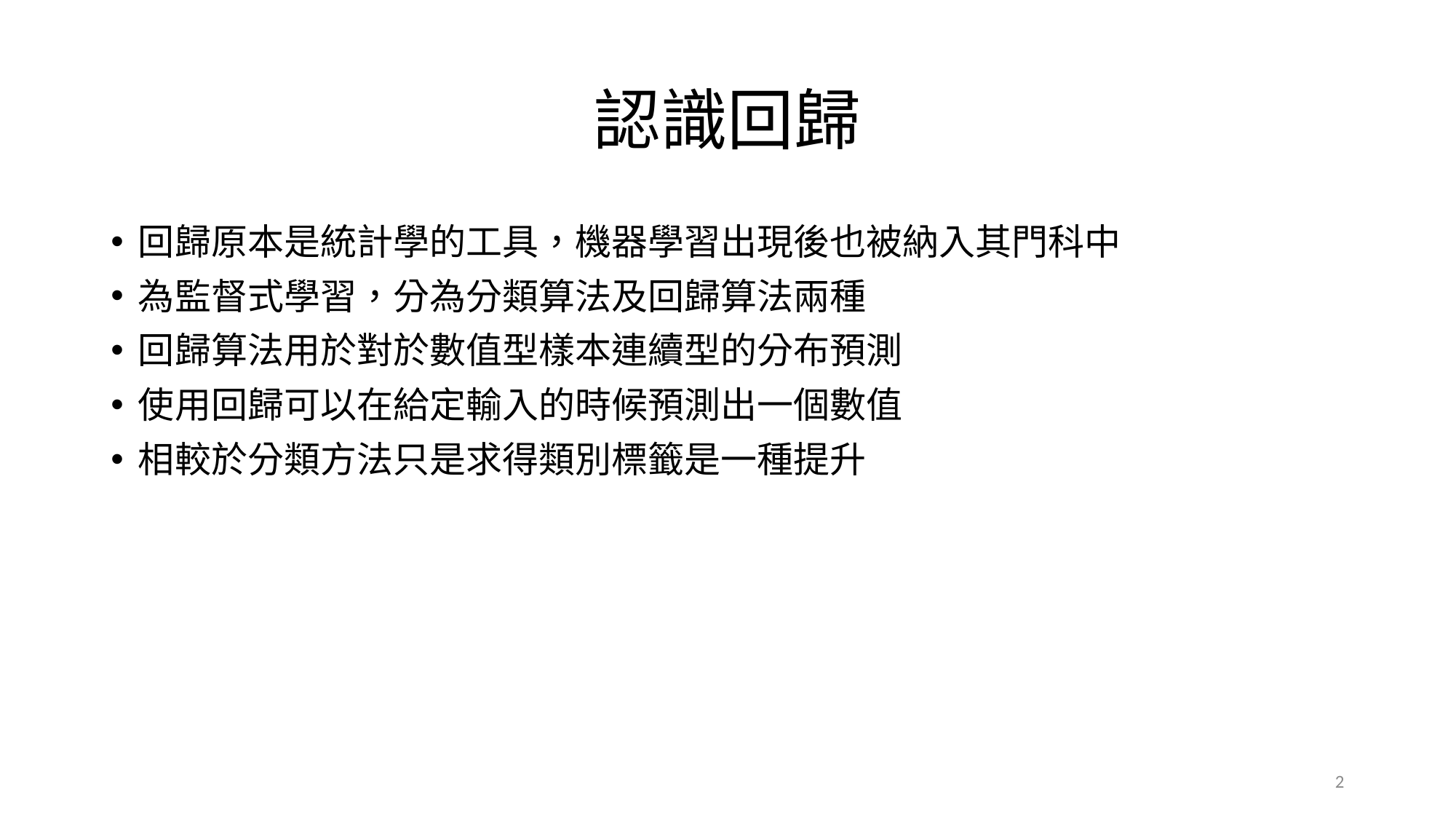

# 認識回歸
回歸原本是統計學的工具，機器學習出現後也被納入其門科中
為監督式學習，分為分類算法及回歸算法兩種
回歸算法用於對於數值型樣本連續型的分布預測
使用回歸可以在給定輸入的時候預測出一個數值
相較於分類方法只是求得類別標籤是一種提升
2